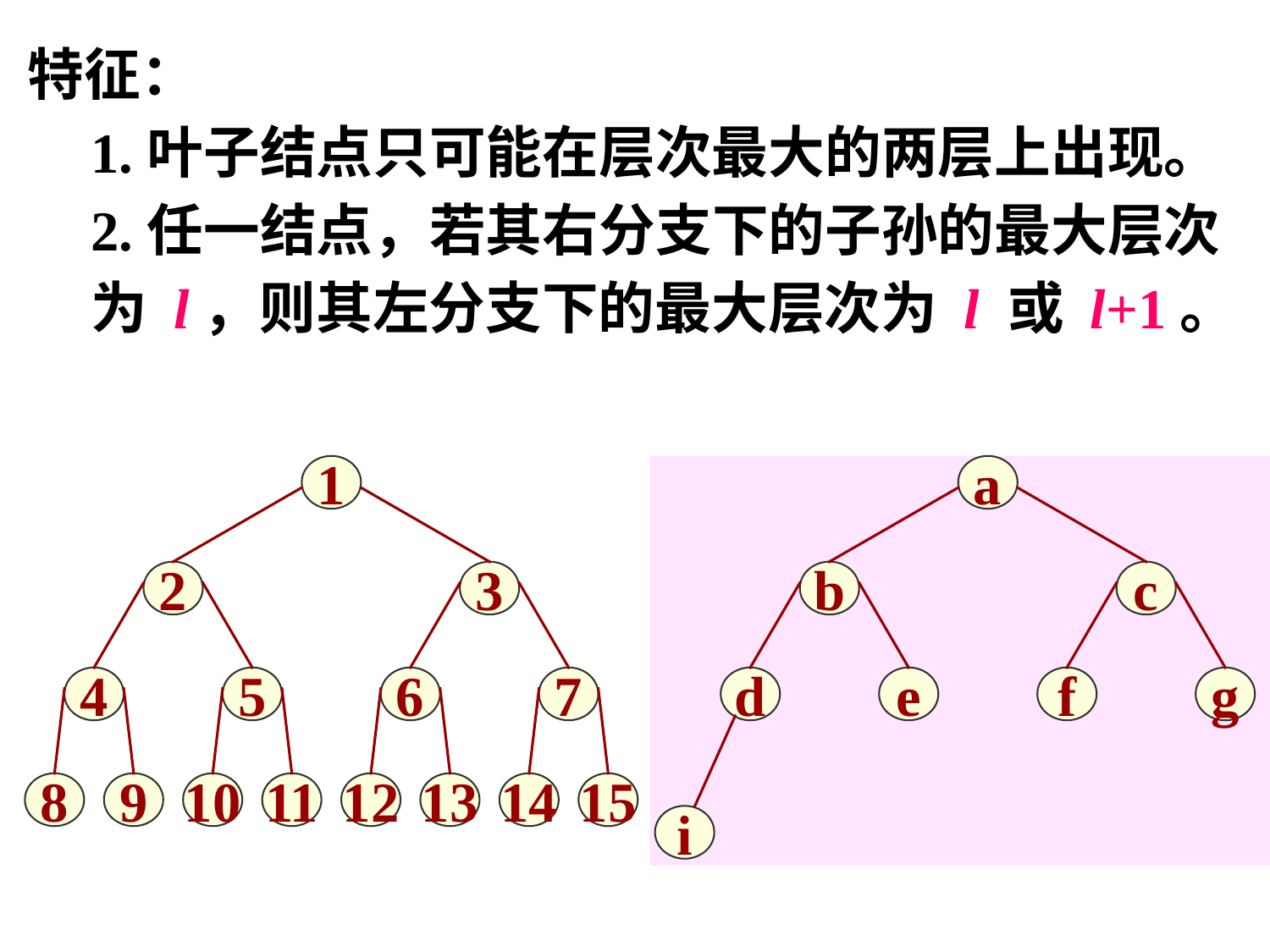

特征：
1.叶子结点只可能在层次最大的两层上出现。
2.任一结点，若其右分支下的子孙的最大层次为 l，则其左分支下的最大层次为 l 或 l+1。
1

2
3

4
5
6
7

8
9
10
11
12
13
14
15

a

b
c

d
e
f
g

i